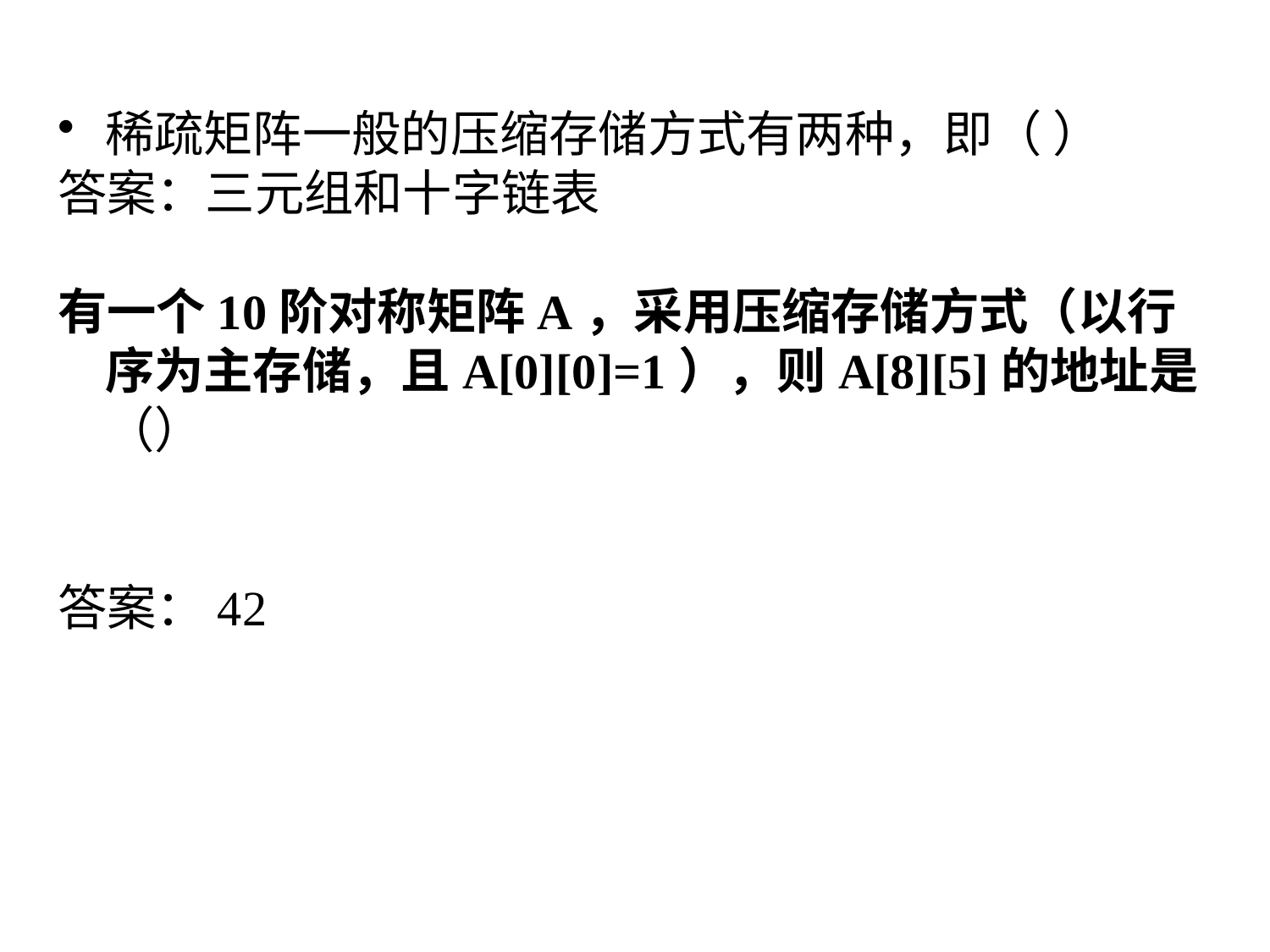

稀疏矩阵一般的压缩存储方式有两种，即（ ）
答案：三元组和十字链表

有一个10阶对称矩阵A，采用压缩存储方式（以行序为主存储，且A[0][0]=1），则A[8][5]的地址是 （）

答案：42